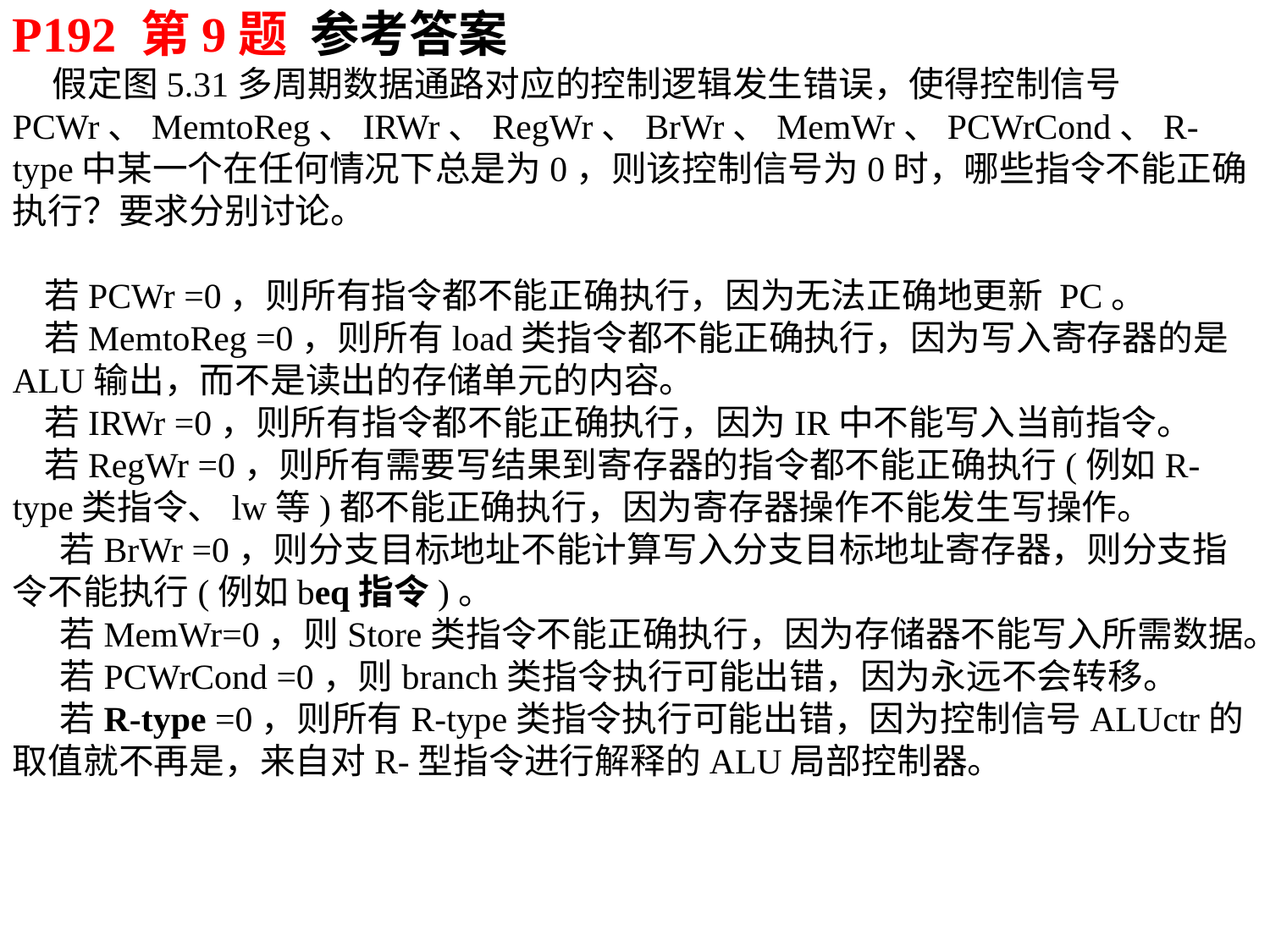

P192 第9题  参考答案
    假定图5.31多周期数据通路对应的控制逻辑发生错误，使得控制信号PCWr、MemtoReg、IRWr、RegWr、BrWr、MemWr、PCWrCond、R-type中某一个在任何情况下总是为0，则该控制信号为0时，哪些指令不能正确执行？要求分别讨论。

   若PCWr =0，则所有指令都不能正确执行，因为无法正确地更新 PC。
   若MemtoReg =0，则所有load类指令都不能正确执行，因为写入寄存器的是ALU输出，而不是读出的存储单元的内容。
   若IRWr =0，则所有指令都不能正确执行，因为IR中不能写入当前指令。
   若RegWr =0，则所有需要写结果到寄存器的指令都不能正确执行(例如R-type类指令、lw等)都不能正确执行，因为寄存器操作不能发生写操作。
     若BrWr =0，则分支目标地址不能计算写入分支目标地址寄存器，则分支指令不能执行(例如beq指令)。
     若MemWr=0，则Store类指令不能正确执行，因为存储器不能写入所需数据。
     若PCWrCond =0，则branch类指令执行可能出错，因为永远不会转移。
     若R-type =0，则所有R-type类指令执行可能出错，因为控制信号ALUctr的取值就不再是，来自对R-型指令进行解释的ALU局部控制器。